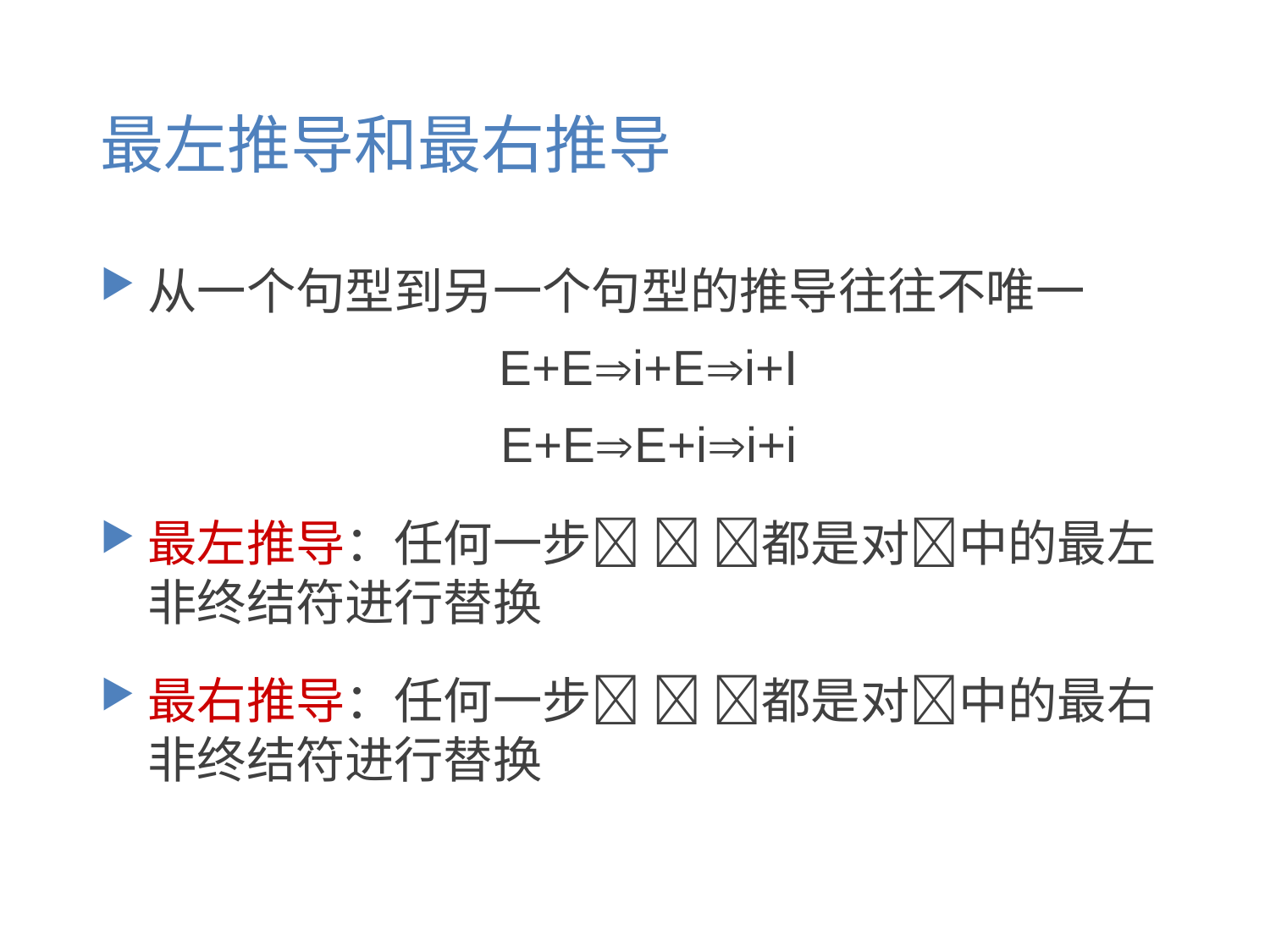

# 最左推导和最右推导
从一个句型到另一个句型的推导往往不唯一
  E+E⇒i+E⇒i+I
  E+E⇒E+i⇒i+i
最左推导：任何一步α ⇒ β都是对α中的最左非终结符进行替换
最右推导：任何一步α ⇒ β都是对α中的最右非终结符进行替换